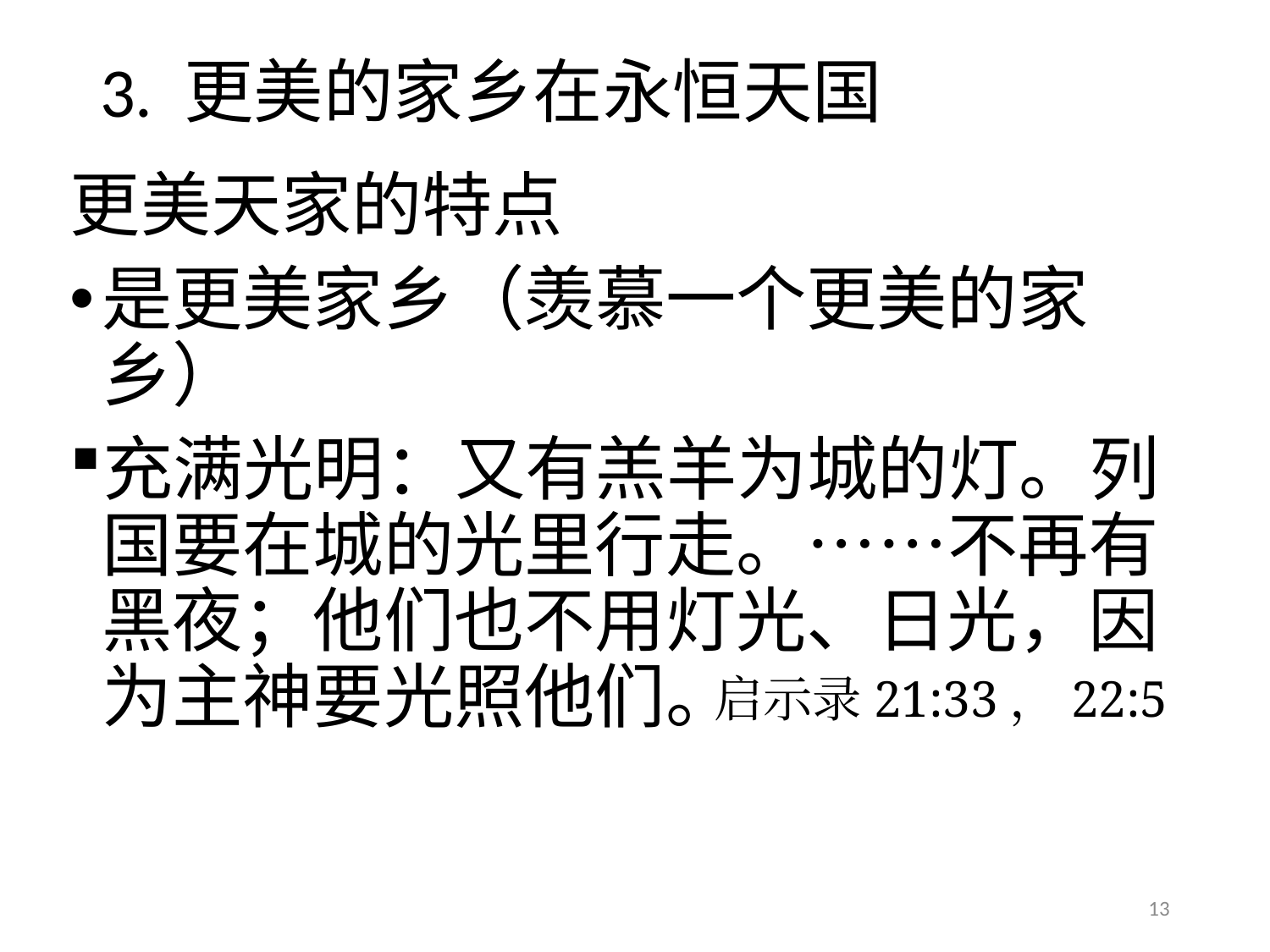

# 3. 更美的家乡在永恒天国
更美天家的特点
是更美家乡（羡慕一个更美的家乡）
充满光明：又有羔羊为城的灯。列国要在城的光里行走。……不再有黑夜；他们也不用灯光、日光，因为主神要光照他们。
启示录21:33，22:5
13